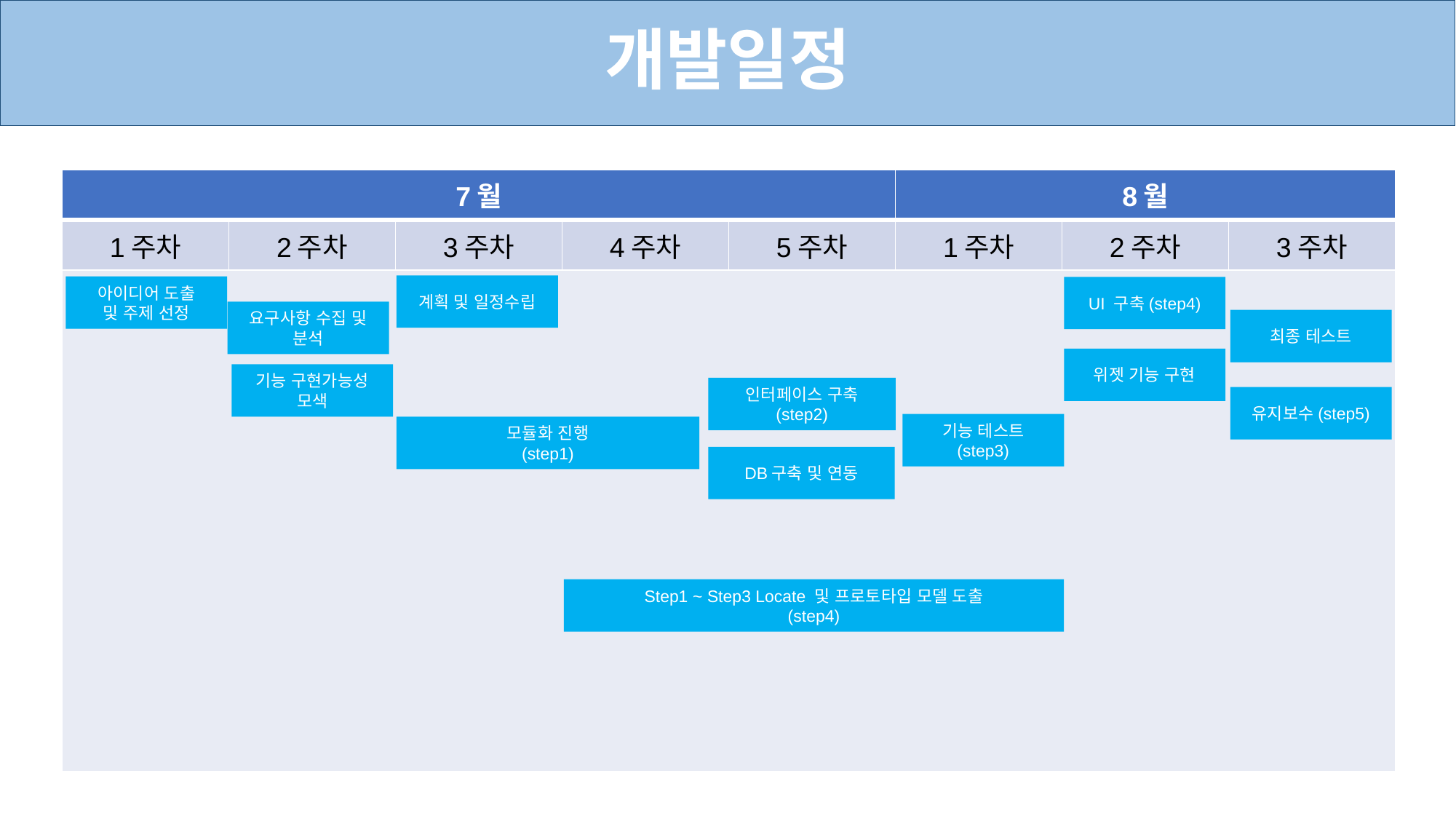

개발일정
| 7월 |  |  |  |  | 8월 |  |  |
| --- | --- | --- | --- | --- | --- | --- | --- |
| 1주차 | 2주차 | 3주차 | 4주차 | 5주차 | 1주차 | 2주차 | 3주차 |
|  |  |  |  |  |  |  |  |
계획 및 일정수립
아이디어 도출
및 주제 선정
UI 구축(step4)
요구사항 수집 및 분석
최종 테스트
위젯 기능 구현
기능 구현가능성
모색
인터페이스 구축
(step2)
유지보수(step5)
기능 테스트
(step3)
모듈화 진행
(step1)
DB구축 및 연동
Step1 ~ Step3 Locate 및 프로토타입 모델 도출
(step4)